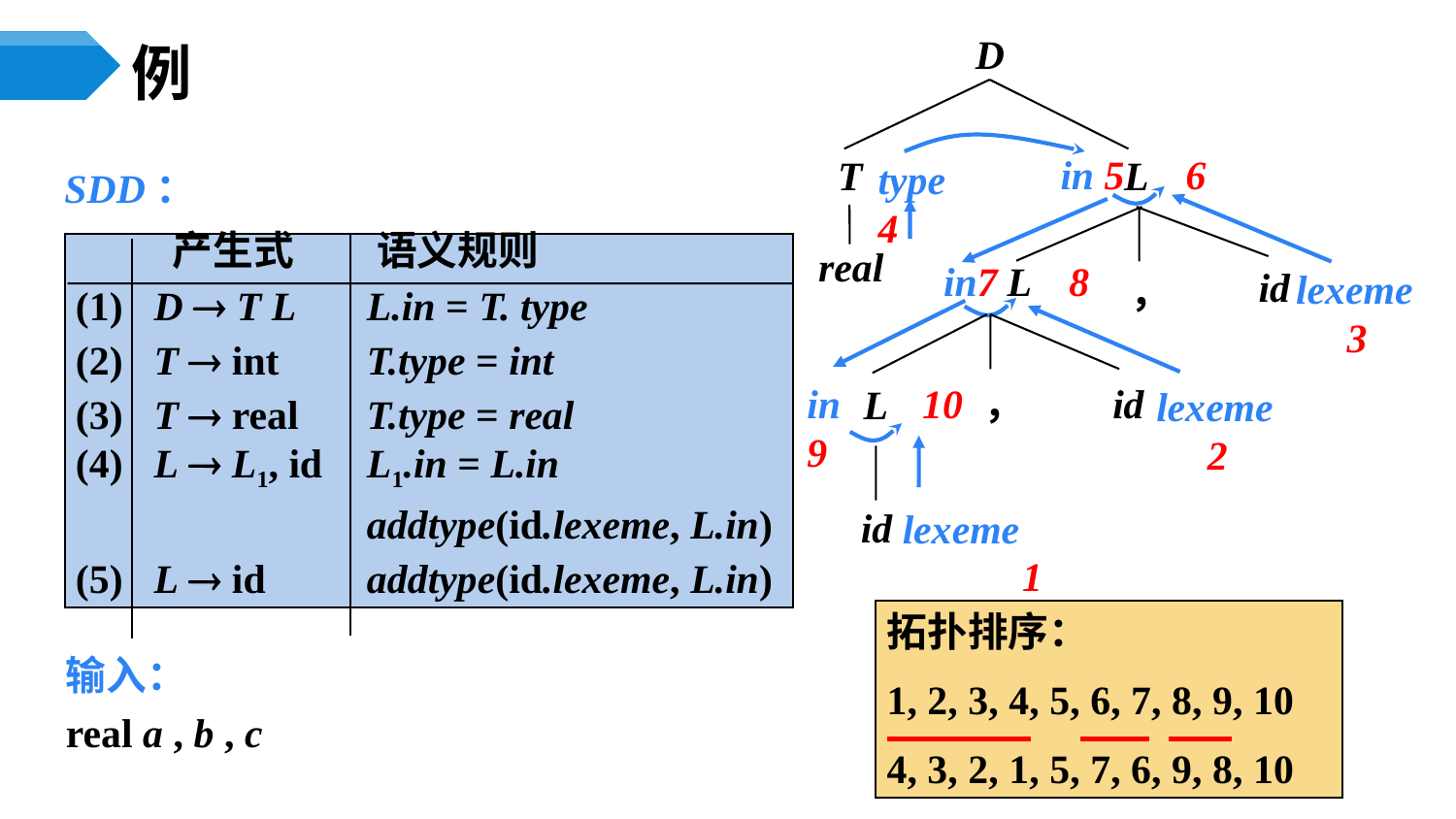

D

L
T

real
L
id
，

id
，
L

id

# 例

       in 5      6

type
4
SDD：

                 产生式         语义规则
(1)   D → T L	L.in = T. type
(2)   T → int     	T.type = int
(3)   T → real   	T.type = real
(4)   L → L1, id   	L1.in = L.in
		addtype(id.lexeme, L.in)
(5)   L → id       	addtype(id.lexeme, L.in)

in7       8

lexeme
     3

in        10
9
lexeme
     2

lexeme               1
拓扑排序：
1, 2, 3, 4, 5, 6, 7, 8, 9, 10
4, 3, 2, 1, 5, 7, 6, 9, 8, 10
输入：
real a , b , c